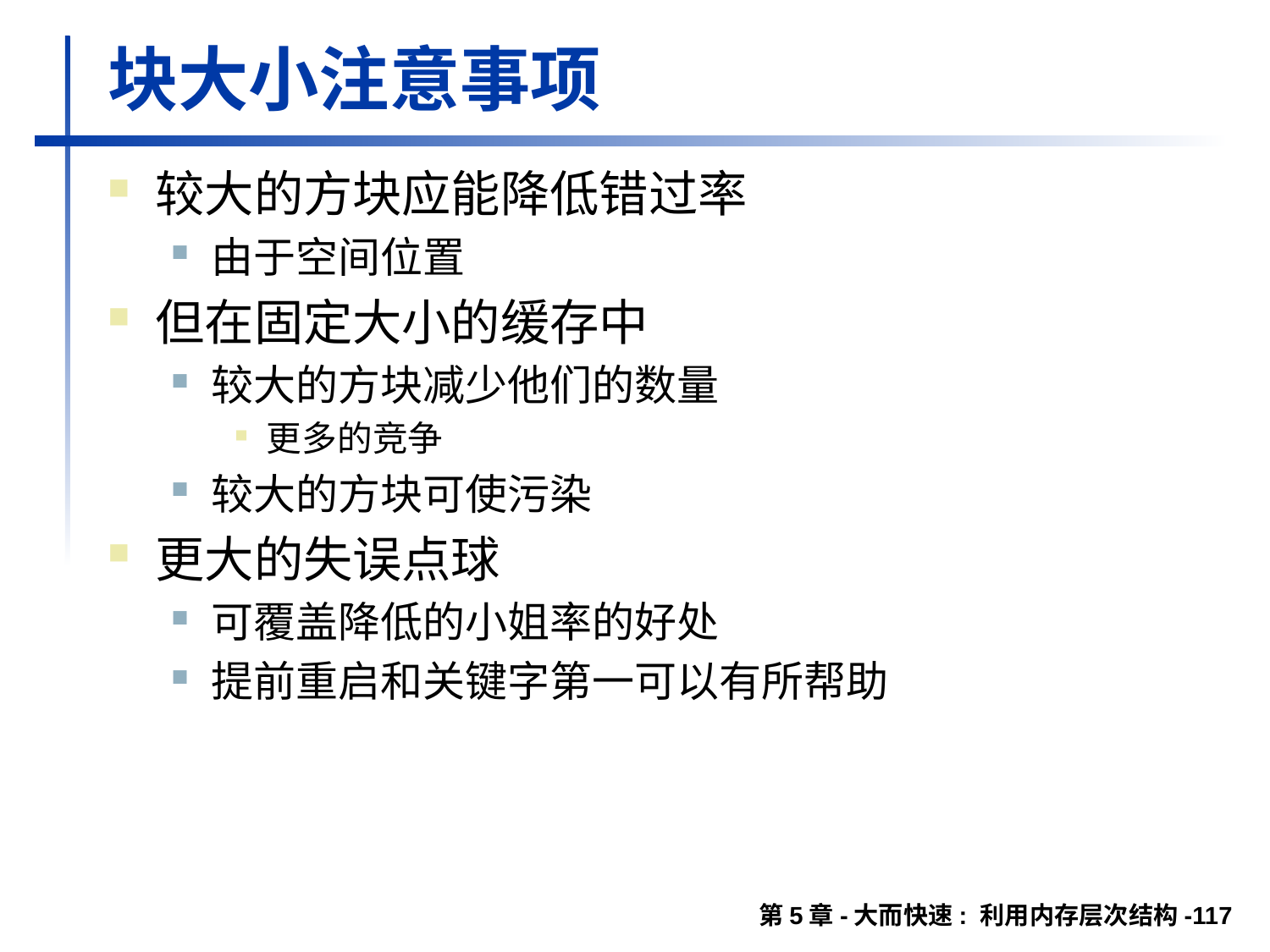

# 块大小注意事项
较大的方块应能降低错过率
由于空间位置
但在固定大小的缓存中
较大的方块减少他们的数量
更多的竞争
较大的方块可使污染
更大的失误点球
可覆盖降低的小姐率的好处
提前重启和关键字第一可以有所帮助
第5章-大而快速: 利用内存层次结构-117